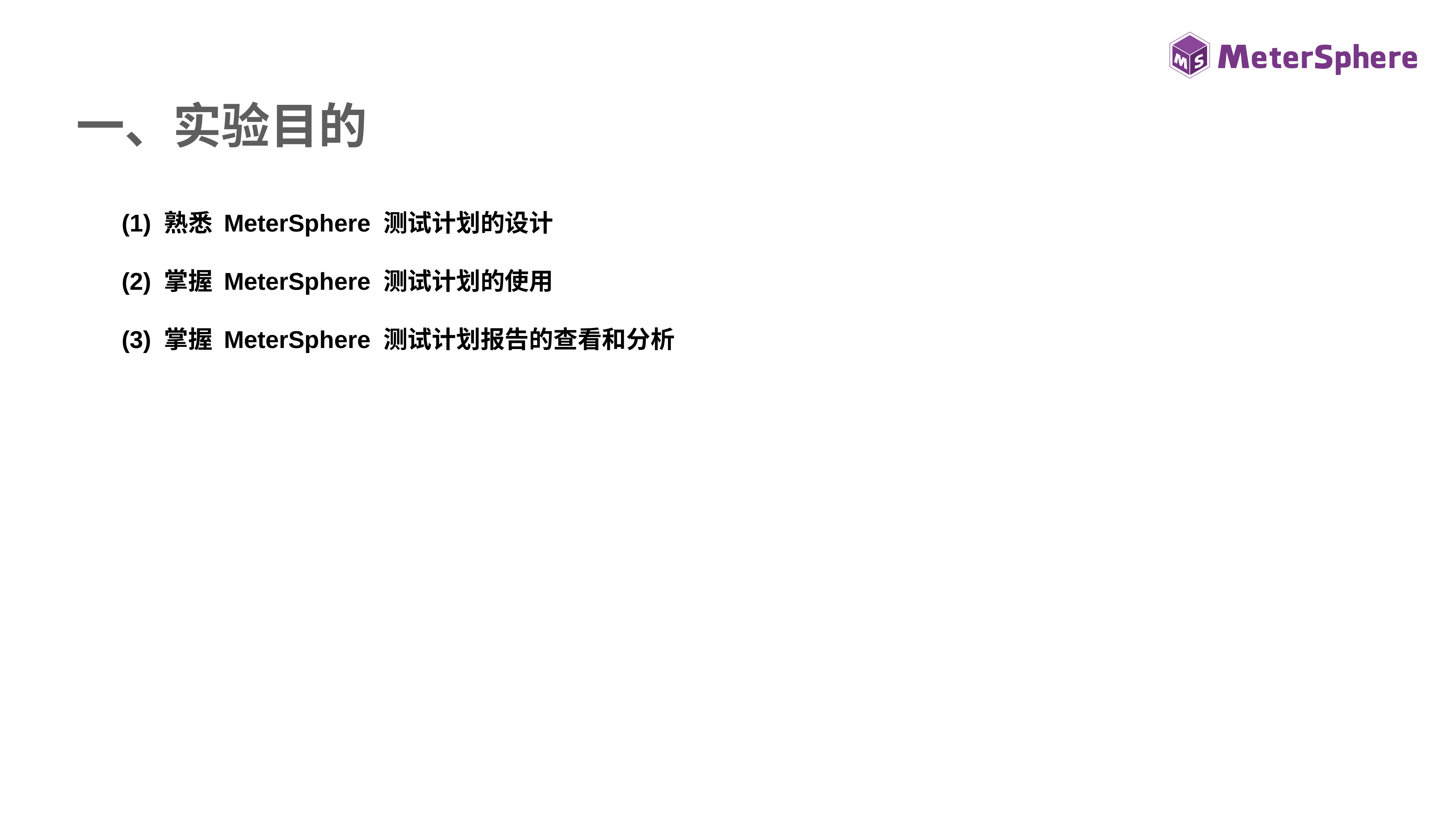

一、实验目的
(1) 熟悉 MeterSphere 测试计划的设计

(2) 掌握 MeterSphere 测试计划的使用

(3) 掌握 MeterSphere 测试计划报告的查看和分析